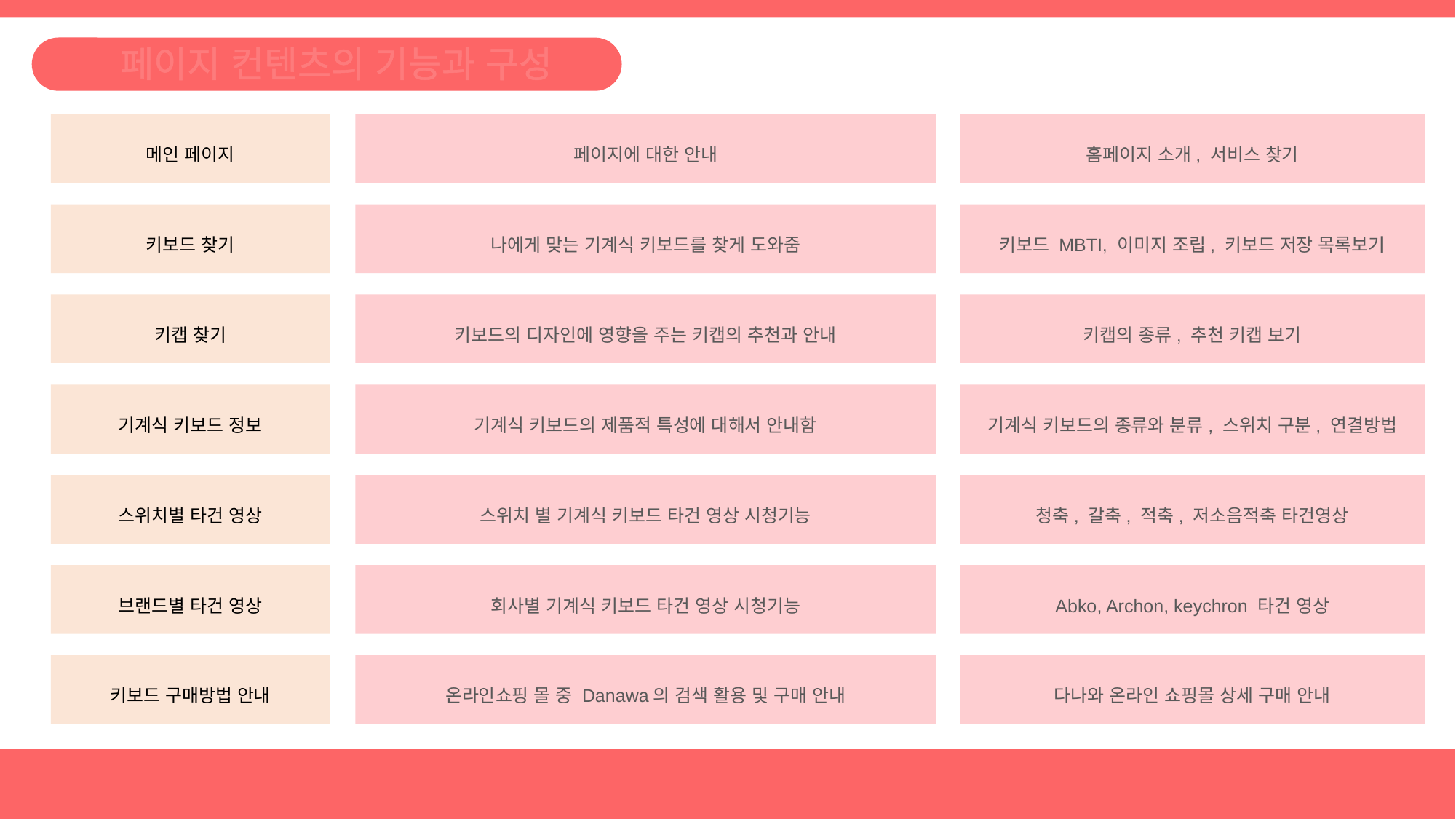

페이지 컨텐츠의 기능과 구성

메인 페이지
페이지에 대한 안내
홈페이지 소개, 서비스 찾기
키보드 찾기
나에게 맞는 기계식 키보드를 찾게 도와줌
키보드 MBTI, 이미지 조립, 키보드 저장 목록보기
키캡 찾기
키보드의 디자인에 영향을 주는 키캡의 추천과 안내
키캡의 종류, 추천 키캡 보기
기계식 키보드 정보
기계식 키보드의 제품적 특성에 대해서 안내함
기계식 키보드의 종류와 분류, 스위치 구분, 연결방법
스위치별 타건 영상
스위치 별 기계식 키보드 타건 영상 시청기능
청축, 갈축, 적축, 저소음적축 타건영상
브랜드별 타건 영상
회사별 기계식 키보드 타건 영상 시청기능
Abko, Archon, keychron 타건 영상
키보드 구매방법 안내
온라인쇼핑 몰 중 Danawa의 검색 활용 및 구매 안내
다나와 온라인 쇼핑몰 상세 구매 안내

이 페이지 내용을 한 줄로 요약해서 적어주세요